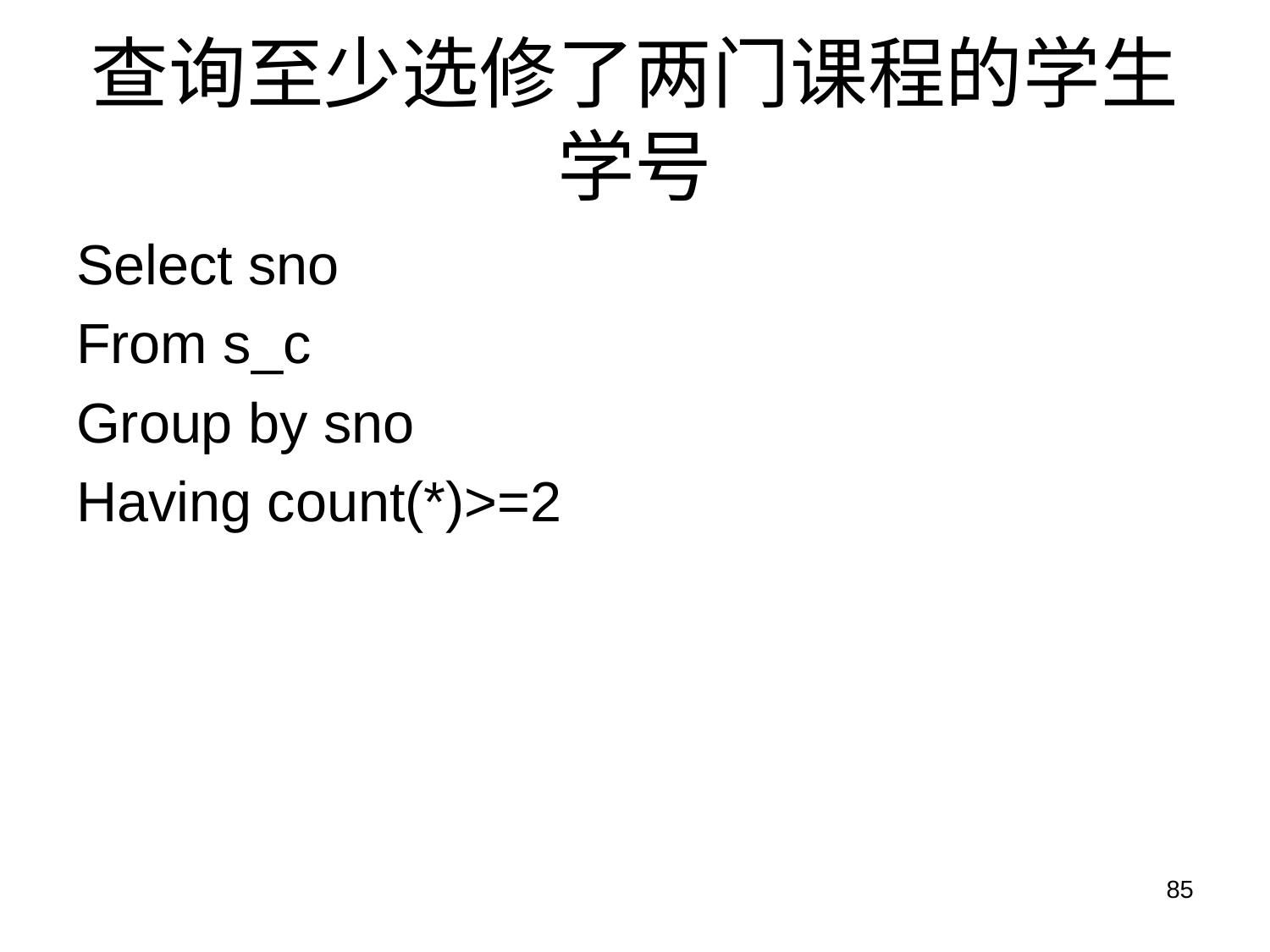

# 查询至少选修了两门课程的学生学号
Select sno
From s_c
Group by sno
Having count(*)>=2
85